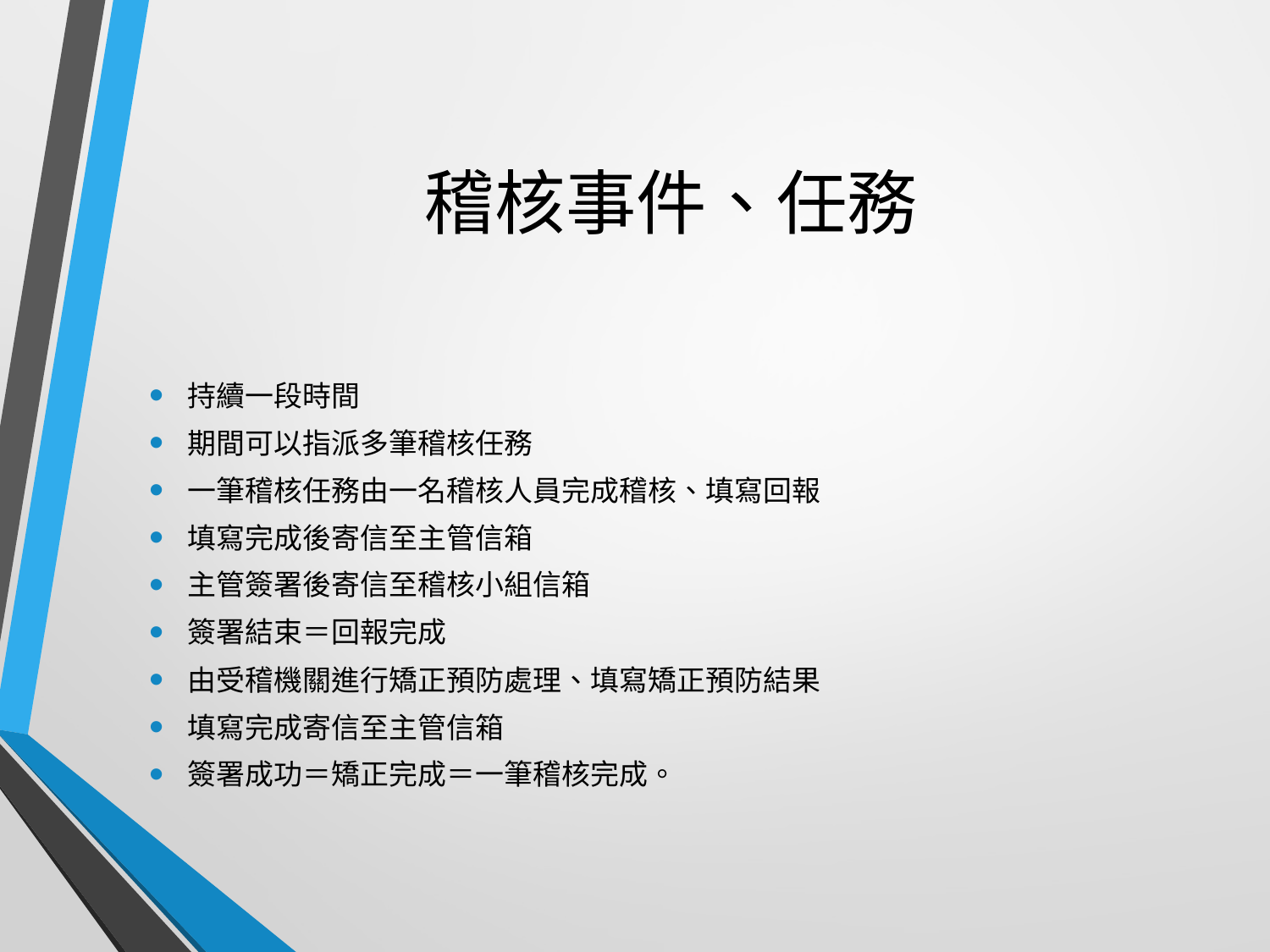

# 稽核事件、任務
持續一段時間
期間可以指派多筆稽核任務
一筆稽核任務由一名稽核人員完成稽核、填寫回報
填寫完成後寄信至主管信箱
主管簽署後寄信至稽核小組信箱
簽署結束＝回報完成
由受稽機關進行矯正預防處理、填寫矯正預防結果
填寫完成寄信至主管信箱
簽署成功＝矯正完成＝一筆稽核完成。